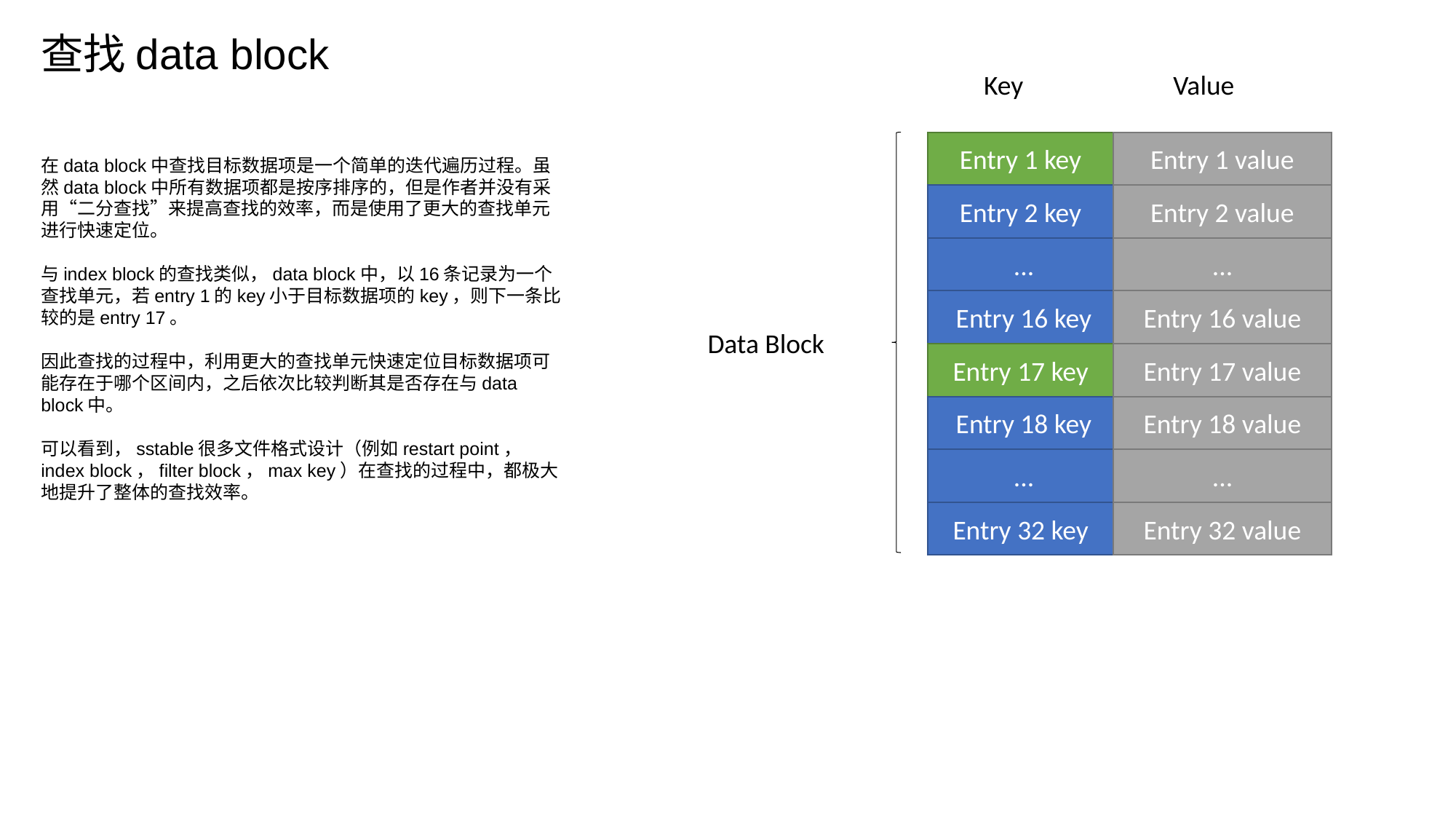

查找data block
Key
Value

Entry 1 key
Entry 1 value
在data block中查找目标数据项是一个简单的迭代遍历过程。虽然data block中所有数据项都是按序排序的，但是作者并没有采用“二分查找”来提高查找的效率，而是使用了更大的查找单元进行快速定位。

与index block的查找类似，data block中，以16条记录为一个查找单元，若entry 1的key小于目标数据项的key，则下一条比较的是entry 17。

因此查找的过程中，利用更大的查找单元快速定位目标数据项可能存在于哪个区间内，之后依次比较判断其是否存在与data block中。

可以看到，sstable很多文件格式设计（例如restart point， index block，filter block，max key）在查找的过程中，都极大地提升了整体的查找效率。
Entry 2 key
Entry 2 value
 ...
...
 Entry 16 key
Entry 16 value
Data Block
Entry 17 key
Entry 17 value
 Entry 18 key
Entry 18 value
 ...
...
Entry 32 key
Entry 32 value